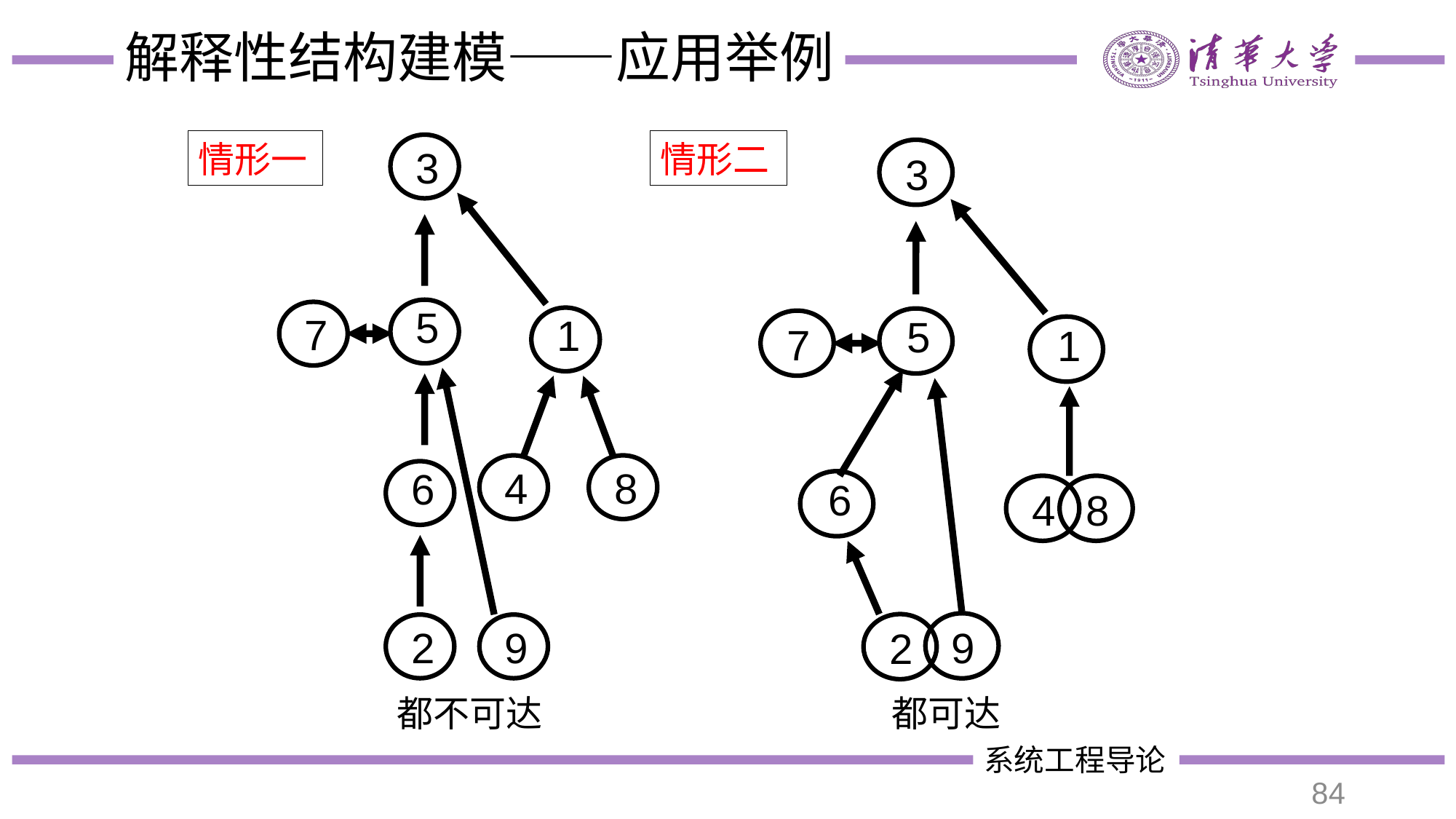

# 解释性结构建模——应用举例
情形一
情形二

3

5

7
1

4

8
6

2

9

3

5

7
1

6

4

8

9

2
 都不可达
 都可达
84